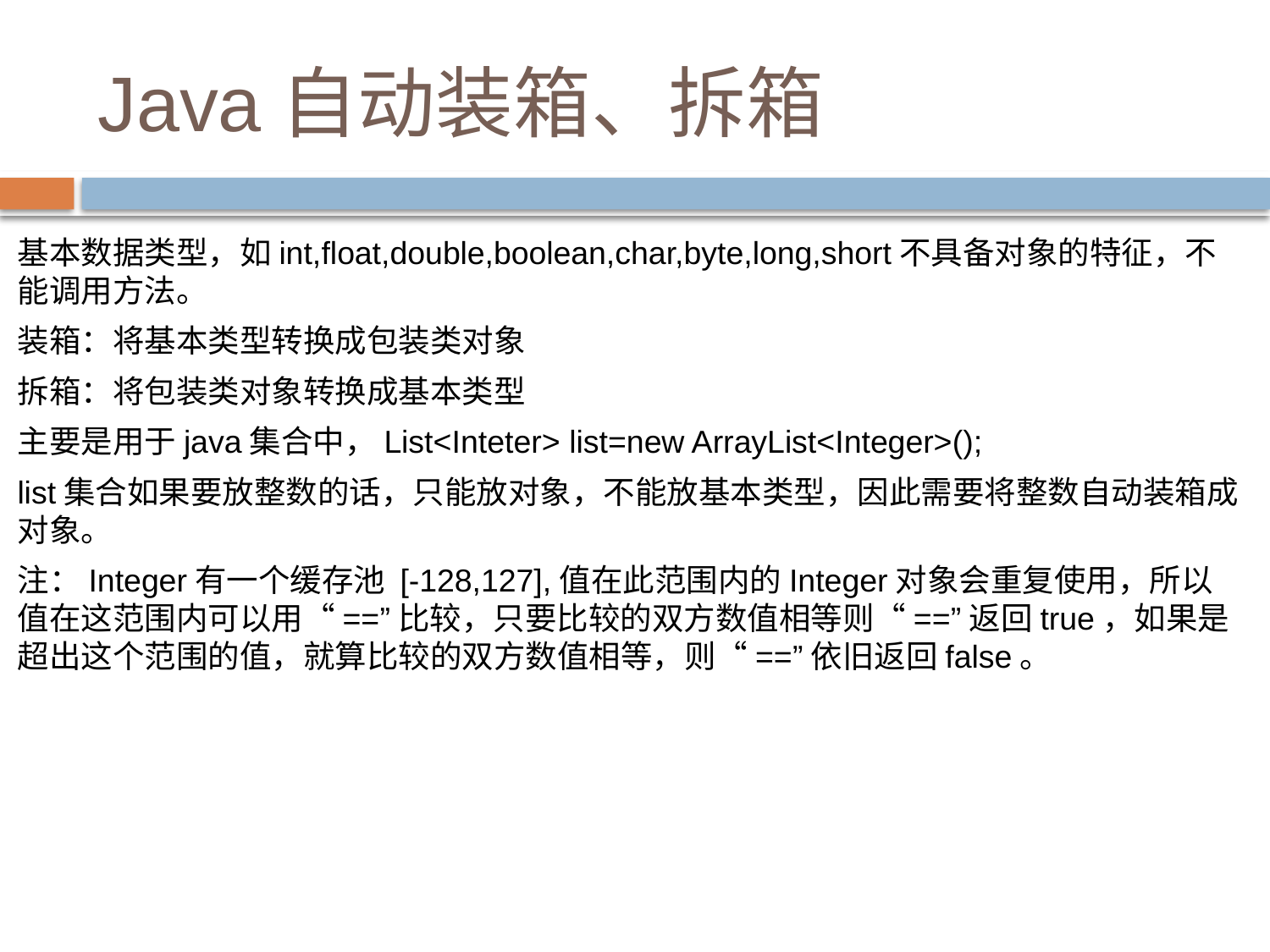

# Java自动装箱、拆箱
基本数据类型，如int,float,double,boolean,char,byte,long,short不具备对象的特征，不能调用方法。
装箱：将基本类型转换成包装类对象
拆箱：将包装类对象转换成基本类型
主要是用于java集合中，List<Inteter> list=new ArrayList<Integer>();
list集合如果要放整数的话，只能放对象，不能放基本类型，因此需要将整数自动装箱成对象。
注：Integer有一个缓存池 [-128,127],值在此范围内的Integer对象会重复使用，所以值在这范围内可以用“==”比较，只要比较的双方数值相等则“==”返回true，如果是超出这个范围的值，就算比较的双方数值相等，则“==”依旧返回false。